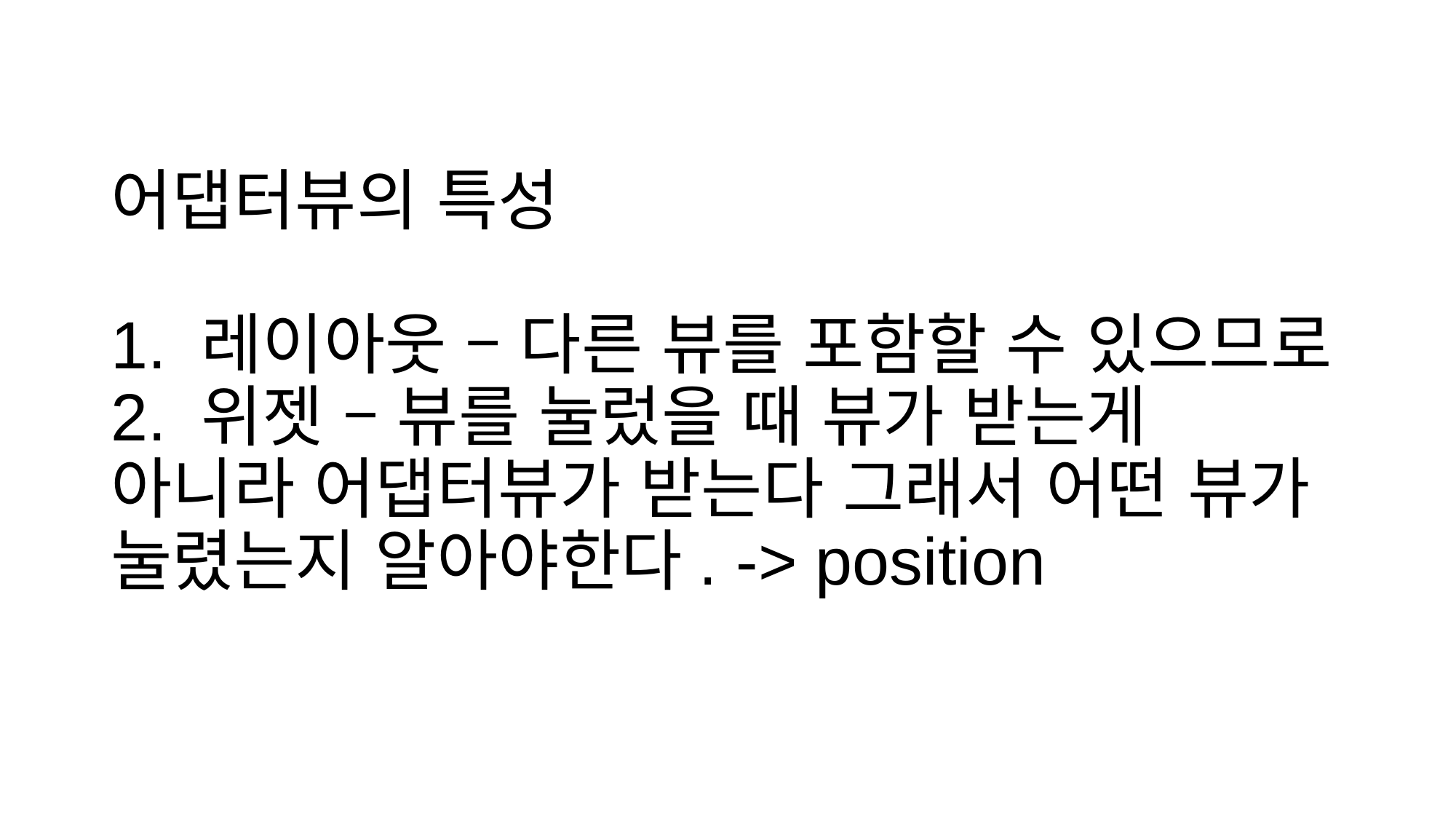

# 어댑터뷰의 특성 1. 레이아웃 – 다른 뷰를 포함할 수 있으므로 2. 위젯 – 뷰를 눌렀을 때 뷰가 받는게 아니라 어댑터뷰가 받는다 그래서 어떤 뷰가 눌렸는지 알아야한다. -> position